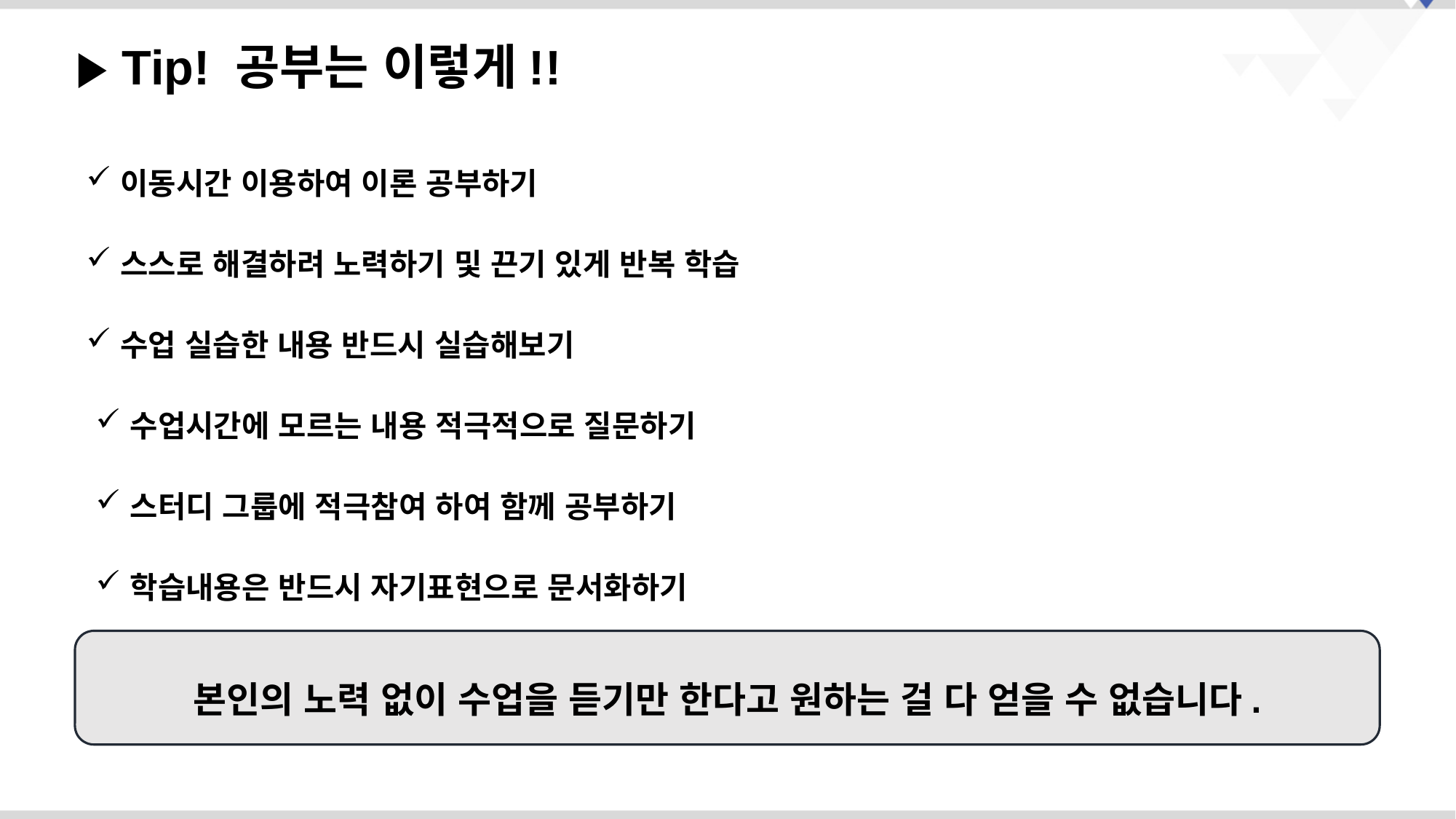

▶ Tip! 공부는 이렇게!!
이동시간 이용하여 이론 공부하기
스스로 해결하려 노력하기 및 끈기 있게 반복 학습
수업 실습한 내용 반드시 실습해보기
수업시간에 모르는 내용 적극적으로 질문하기
스터디 그룹에 적극참여 하여 함께 공부하기
학습내용은 반드시 자기표현으로 문서화하기
본인의 노력 없이 수업을 듣기만 한다고 원하는 걸 다 얻을 수 없습니다.